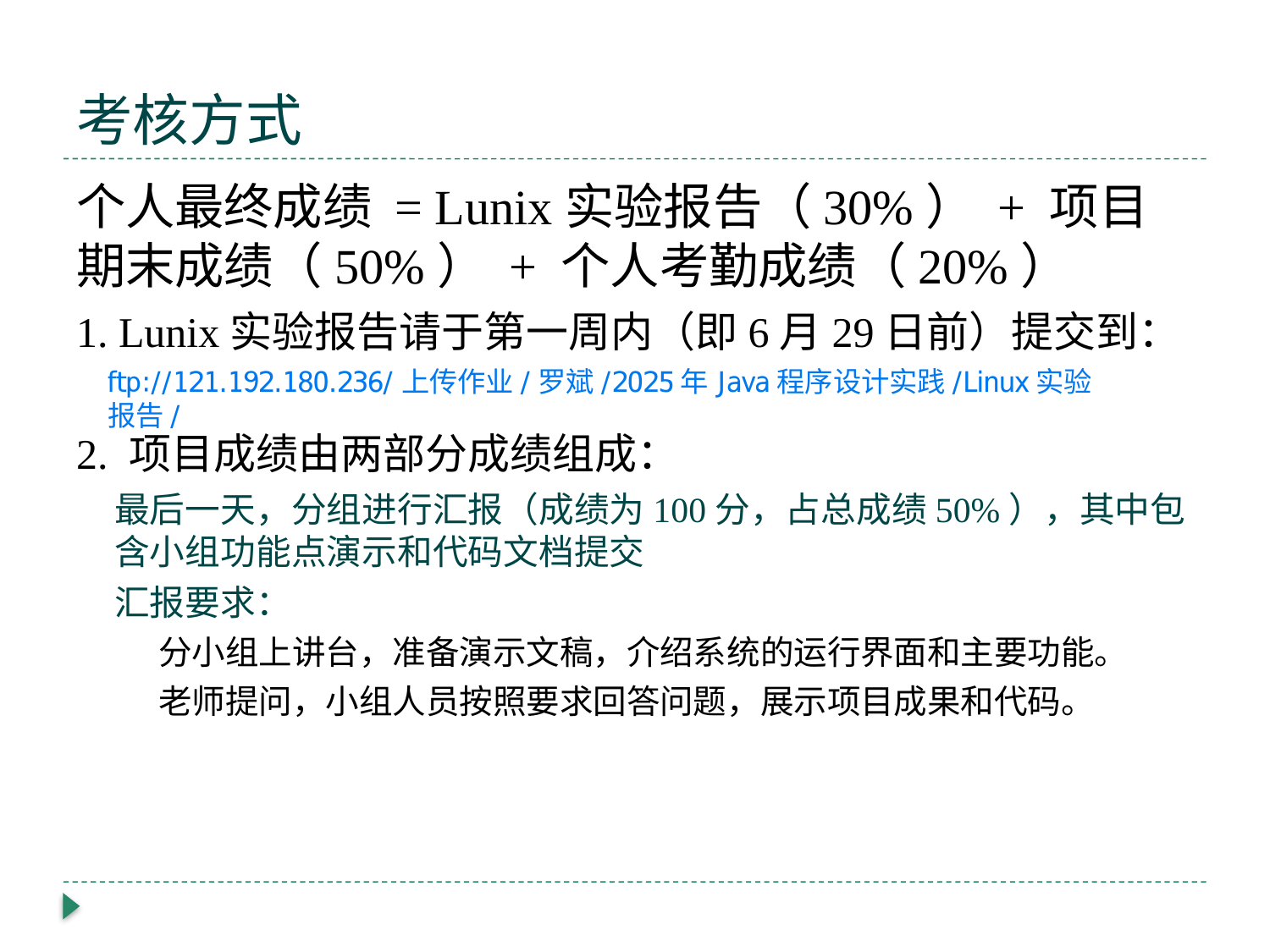

# 考核方式
个人最终成绩 = Lunix实验报告（30%） + 项目期末成绩（50%） + 个人考勤成绩（20%）
1. Lunix实验报告请于第一周内（即6月29日前）提交到：

2. 项目成绩由两部分成绩组成：
最后一天，分组进行汇报（成绩为100分，占总成绩50%），其中包含小组功能点演示和代码文档提交
汇报要求：
分小组上讲台，准备演示文稿，介绍系统的运行界面和主要功能。
老师提问，小组人员按照要求回答问题，展示项目成果和代码。
ftp://121.192.180.236/上传作业/罗斌/2025年Java程序设计实践/Linux实验报告/